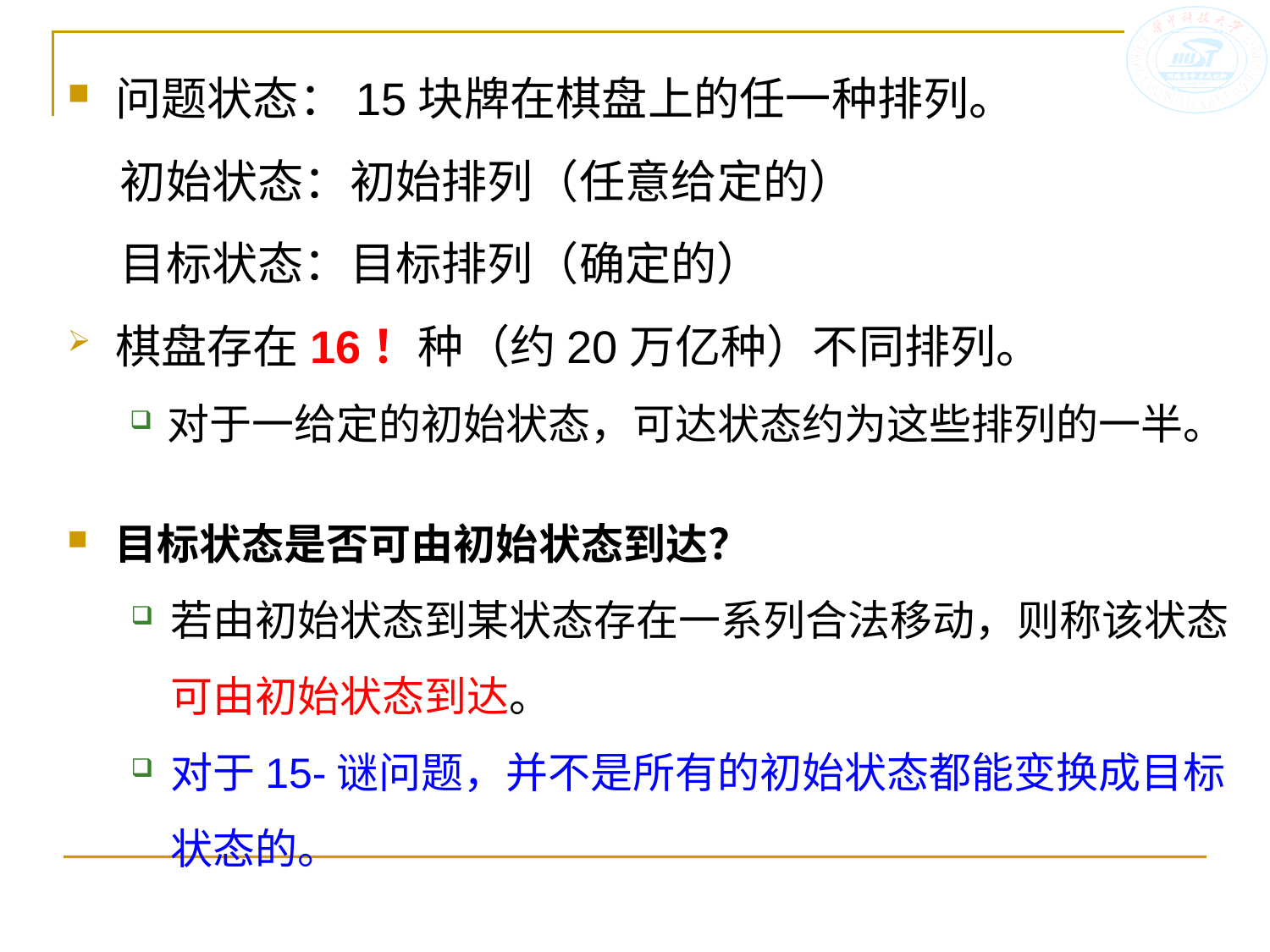

问题状态：15块牌在棋盘上的任一种排列。
    初始状态：初始排列（任意给定的）
    目标状态：目标排列（确定的）
棋盘存在16！种（约20万亿种）不同排列。
对于一给定的初始状态，可达状态约为这些排列的一半。
目标状态是否可由初始状态到达？
若由初始状态到某状态存在一系列合法移动，则称该状态可由初始状态到达。
对于15-谜问题，并不是所有的初始状态都能变换成目标状态的。